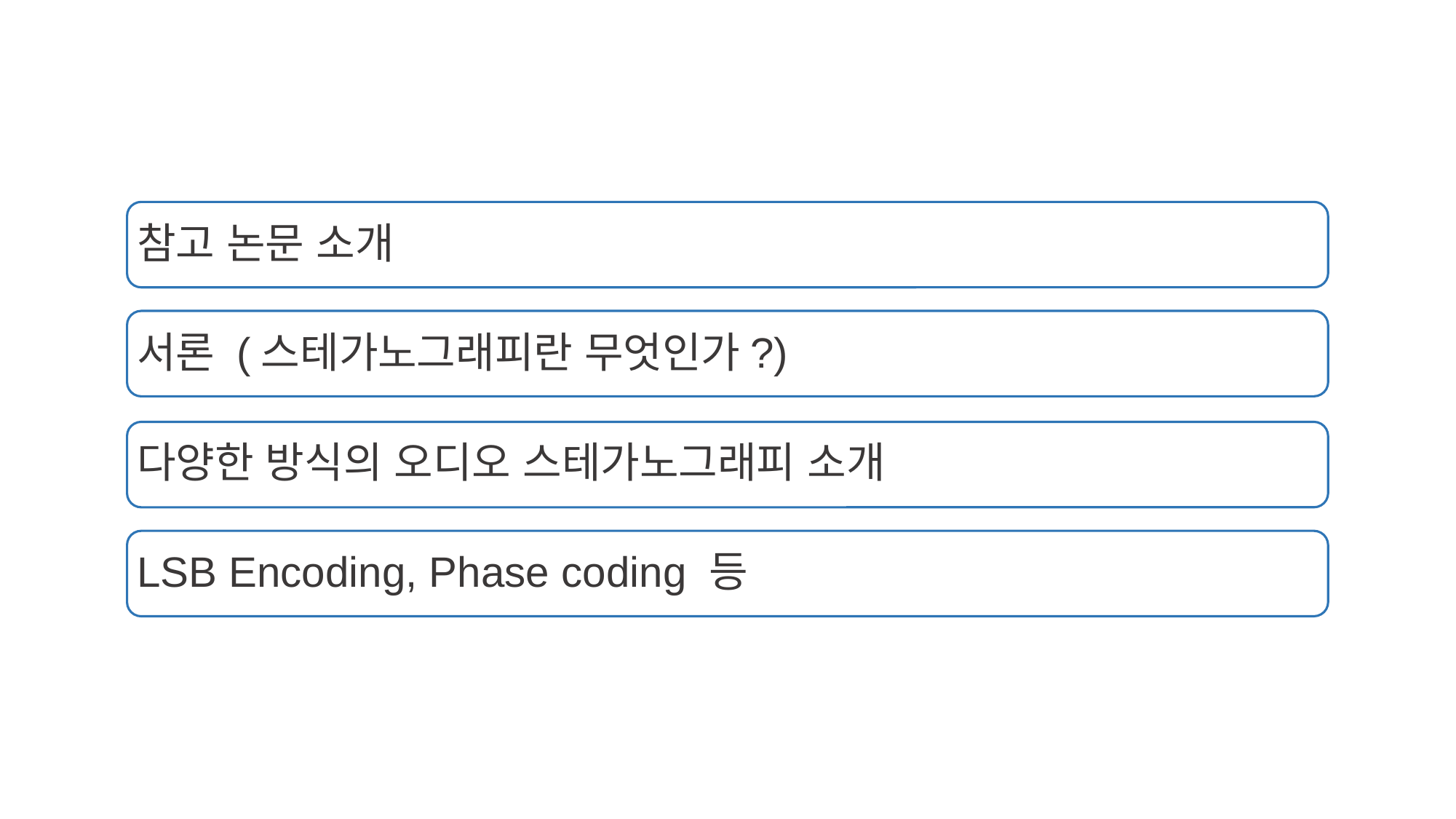

참고 논문 소개
서론 (스테가노그래피란 무엇인가?)
다양한 방식의 오디오 스테가노그래피 소개
LSB Encoding, Phase coding 등